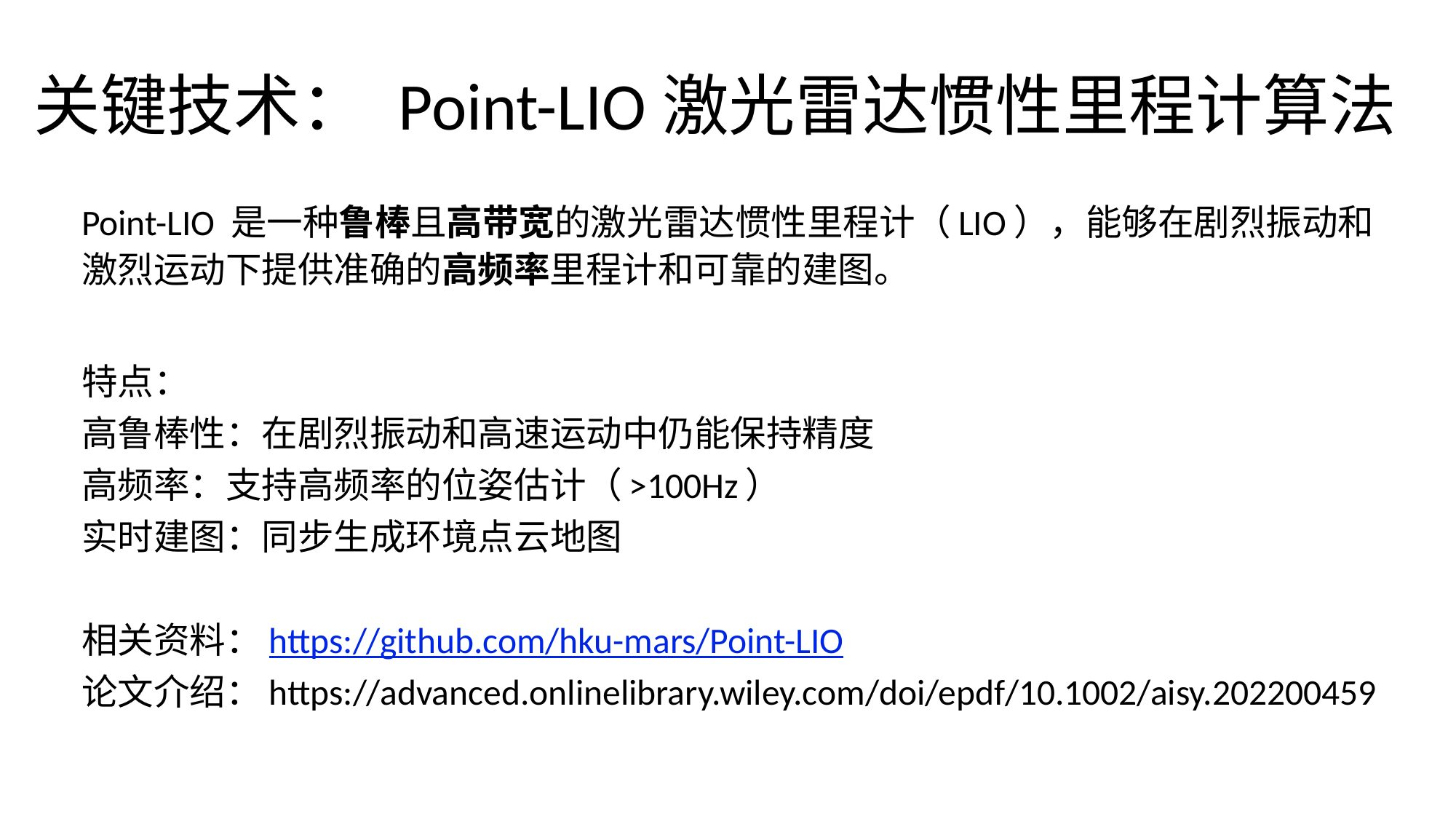

# 关键技术： Point-LIO激光雷达惯性里程计算法

Point-LIO 是一种鲁棒且高带宽的激光雷达惯性里程计（LIO），能够在剧烈振动和激烈运动下提供准确的高频率里程计和可靠的建图。

特点：
高鲁棒性：在剧烈振动和高速运动中仍能保持精度
高频率：支持高频率的位姿估计（>100Hz）
实时建图：同步生成环境点云地图

相关资料：https://github.com/hku-mars/Point-LIO
论文介绍：https://advanced.onlinelibrary.wiley.com/doi/epdf/10.1002/aisy.202200459